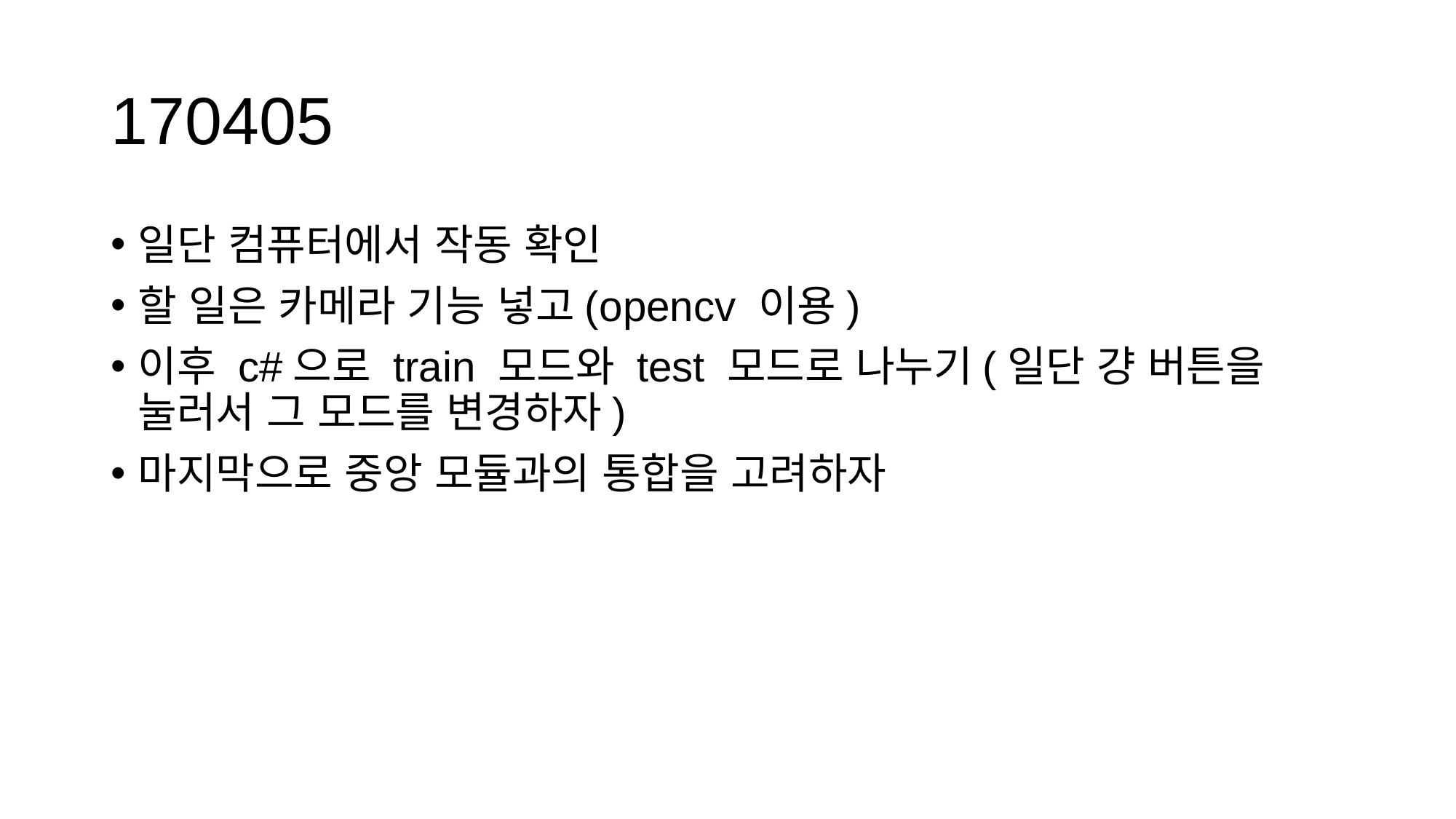

# 170405
일단 컴퓨터에서 작동 확인
할 일은 카메라 기능 넣고(opencv 이용)
이후 c#으로 train 모드와 test 모드로 나누기(일단 걍 버튼을 눌러서 그 모드를 변경하자)
마지막으로 중앙 모듈과의 통합을 고려하자